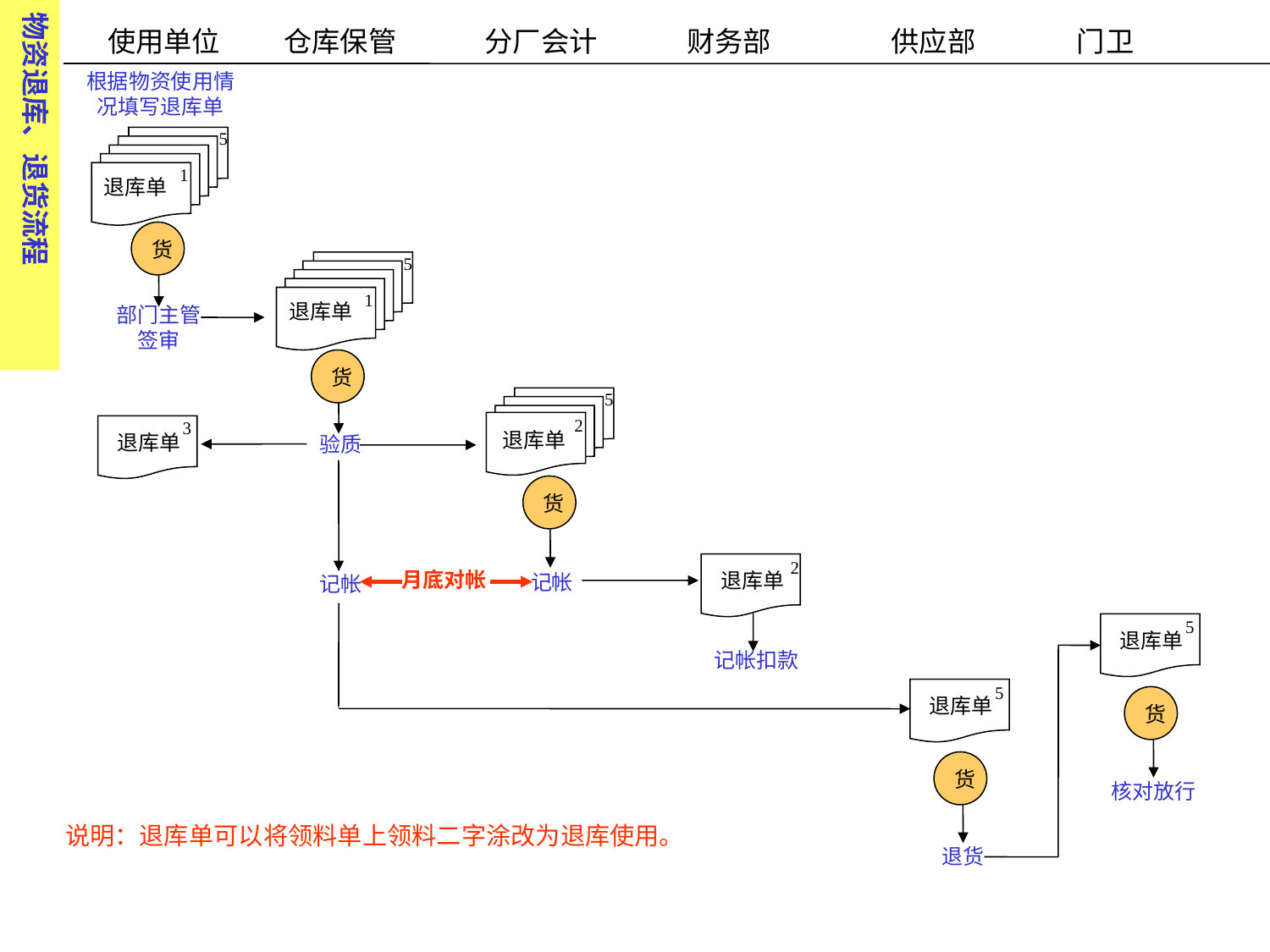

物资退库、退货流程
  使用单位          仓库保管              分厂会计              财务部                   供应部                门卫
根据物资使用情况填写退库单

5

1

退库单

货
5

1

退库单
部门主管签审

货
5

2
3

退库单
退库单
验质

货

2

月底对帐
退库单
记帐
记帐

5

退库单
记帐扣款

5

退库单

货

货
核对放行

说明：退库单可以将领料单上领料二字涂改为退库使用。
退货

111